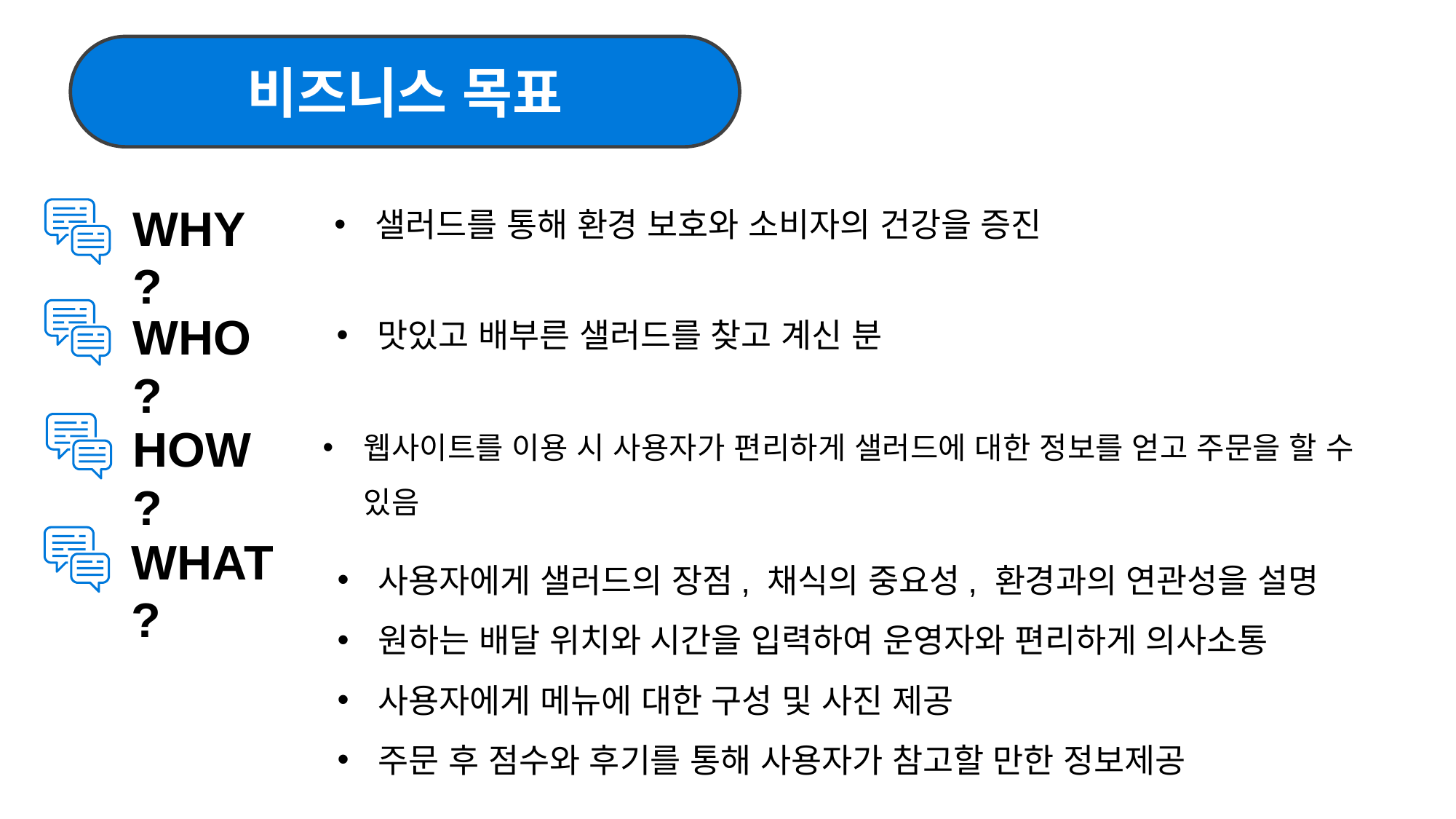

비즈니스 목표
WHY?

샐러드를 통해 환경 보호와 소비자의 건강을 증진

WHO?
맛있고 배부른 샐러드를 찾고 계신 분
웹사이트를 이용 시 사용자가 편리하게 샐러드에 대한 정보를 얻고 주문을 할 수 있음

HOW?
WHAT?

사용자에게 샐러드의 장점, 채식의 중요성, 환경과의 연관성을 설명
원하는 배달 위치와 시간을 입력하여 운영자와 편리하게 의사소통
사용자에게 메뉴에 대한 구성 및 사진 제공
주문 후 점수와 후기를 통해 사용자가 참고할 만한 정보제공